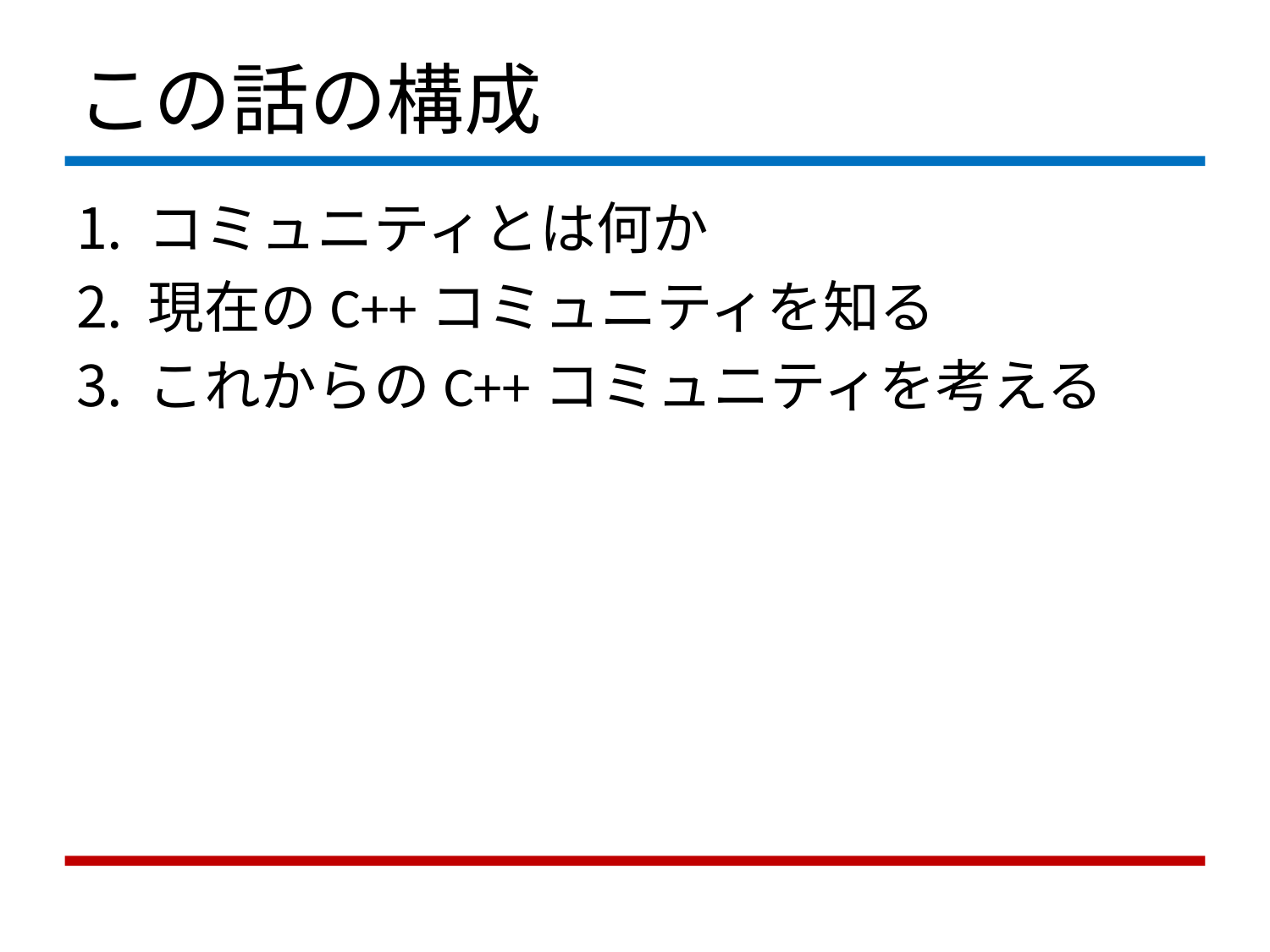

# この話の構成
コミュニティとは何か
現在のC++コミュニティを知る
これからのC++コミュニティを考える